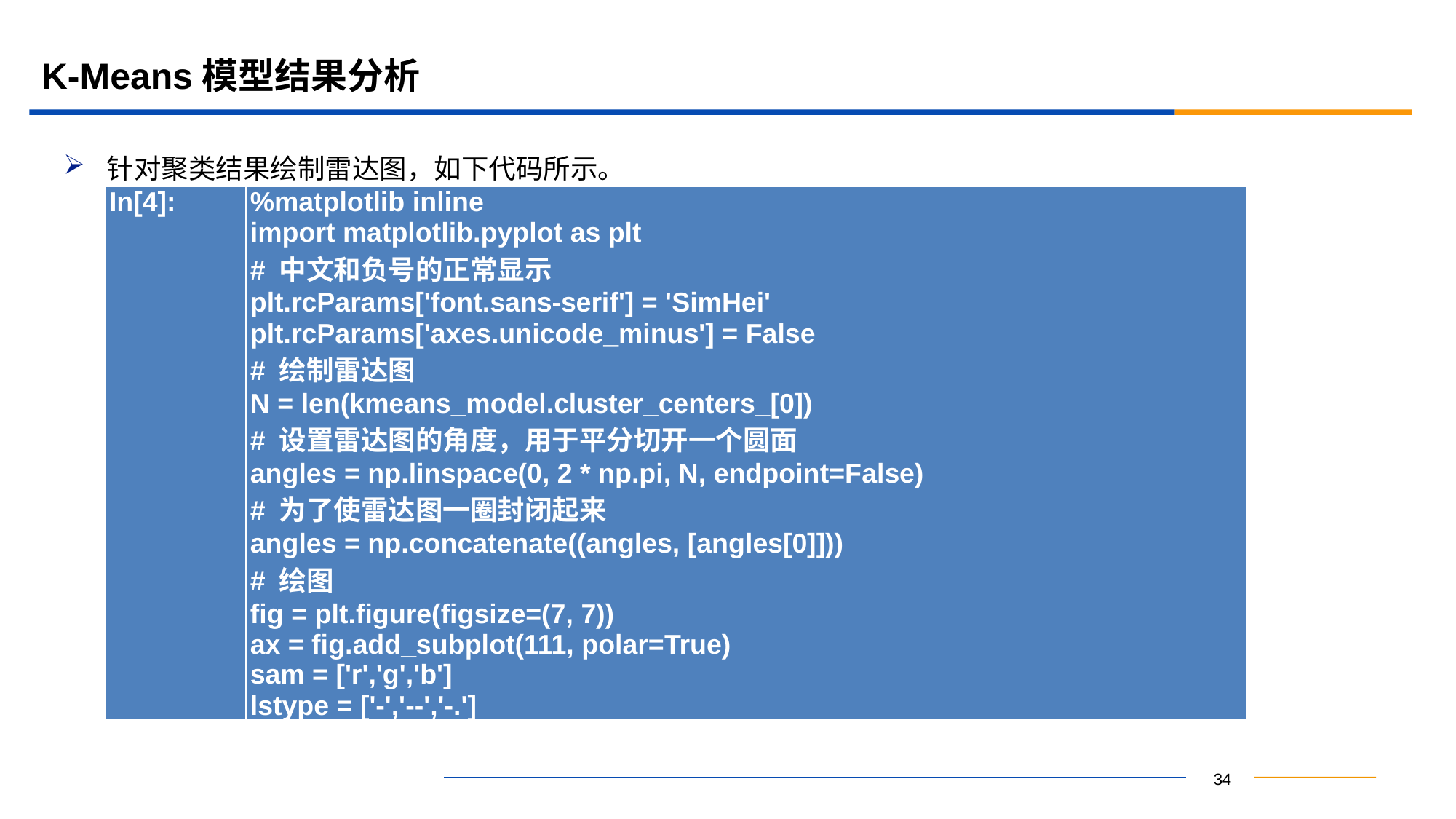

# K-Means模型结果分析
针对聚类结果绘制雷达图，如下代码所示。
| In[4]: | %matplotlib inline import matplotlib.pyplot as plt # 中文和负号的正常显示 plt.rcParams['font.sans-serif'] = 'SimHei' plt.rcParams['axes.unicode\_minus'] = False # 绘制雷达图 N = len(kmeans\_model.cluster\_centers\_[0]) # 设置雷达图的角度，用于平分切开一个圆面 angles = np.linspace(0, 2 \* np.pi, N, endpoint=False) # 为了使雷达图一圈封闭起来 angles = np.concatenate((angles, [angles[0]])) # 绘图 fig = plt.figure(figsize=(7, 7)) ax = fig.add\_subplot(111, polar=True) sam = ['r','g','b'] lstype = ['-','--','-.'] |
| --- | --- |